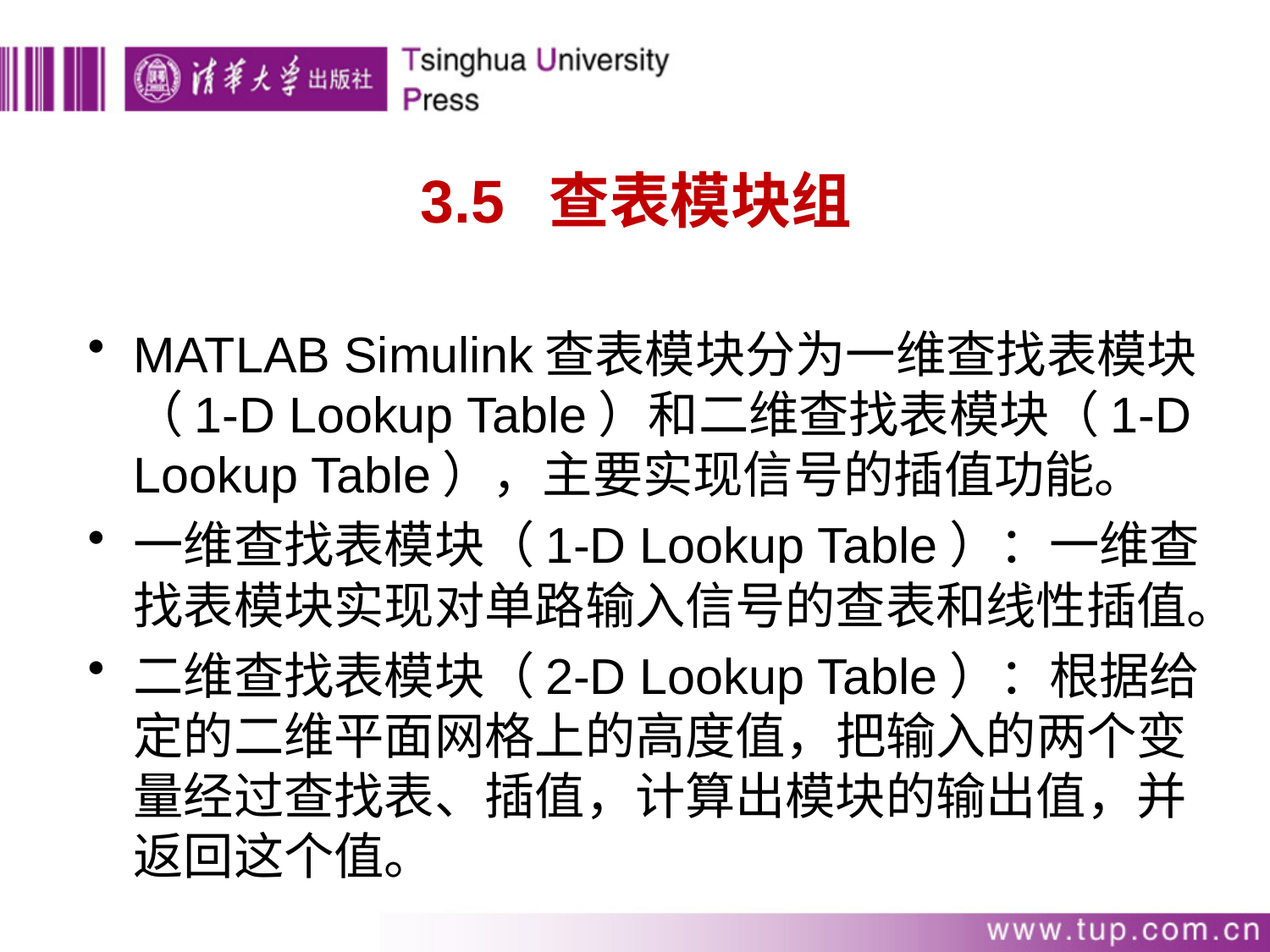

# 3.5  查表模块组
MATLAB Simulink查表模块分为一维查找表模块（1-D Lookup Table）和二维查找表模块（1-D Lookup Table），主要实现信号的插值功能。
一维查找表模块（1-D Lookup Table）：一维查找表模块实现对单路输入信号的查表和线性插值。
二维查找表模块（2-D Lookup Table）：根据给定的二维平面网格上的高度值，把输入的两个变量经过查找表、插值，计算出模块的输出值，并返回这个值。